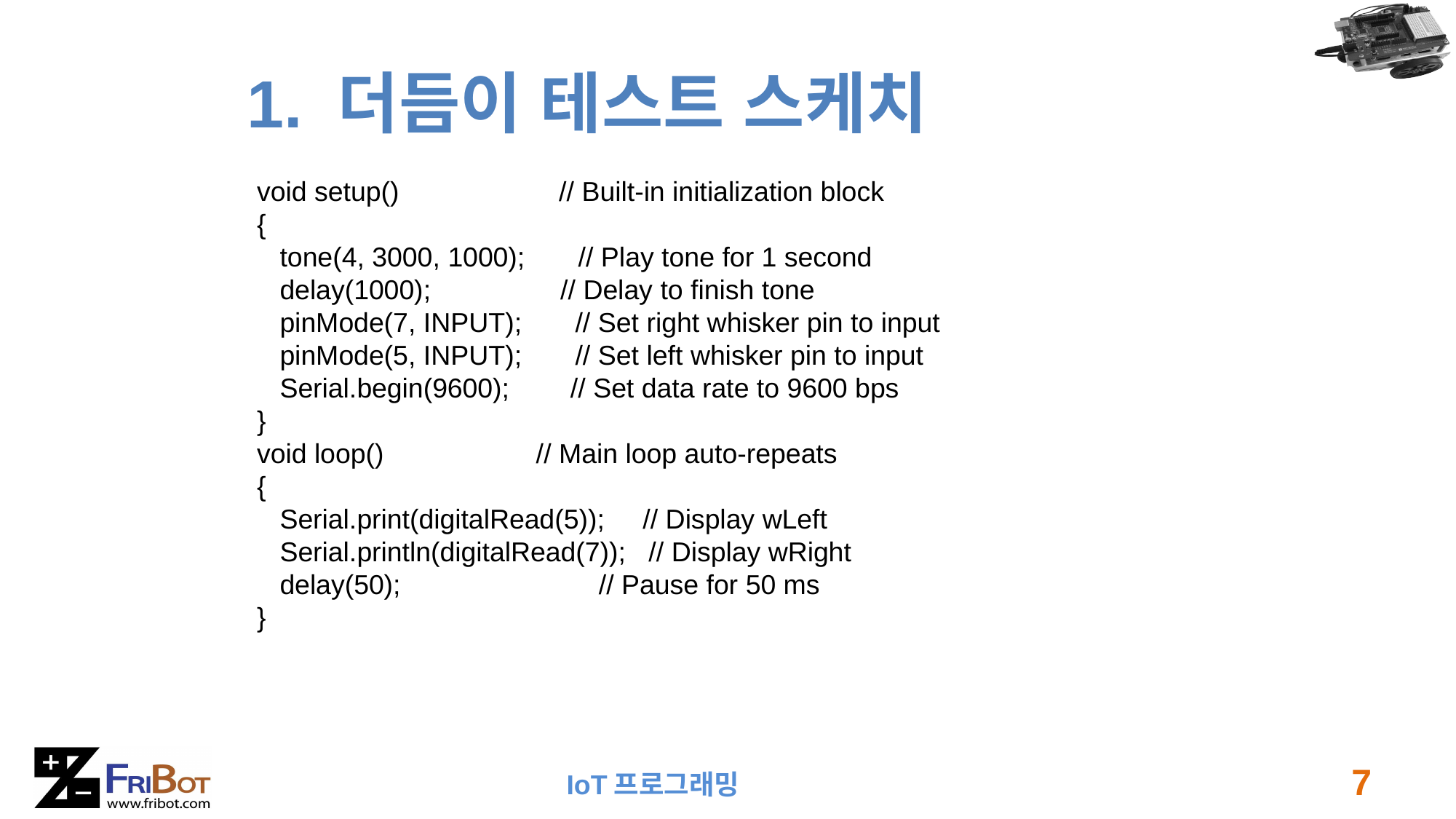

# 1. 더듬이 테스트 스케치
void setup()                     // Built-in initialization block
{
   tone(4, 3000, 1000);       // Play tone for 1 second
   delay(1000);                 // Delay to finish tone
   pinMode(7, INPUT);       // Set right whisker pin to input
   pinMode(5, INPUT);       // Set left whisker pin to input
   Serial.begin(9600);        // Set data rate to 9600 bps
}
void loop()                    // Main loop auto-repeats
{
   Serial.print(digitalRead(5));     // Display wLeft
   Serial.println(digitalRead(7));   // Display wRight
   delay(50);                          // Pause for 50 ms
}
7